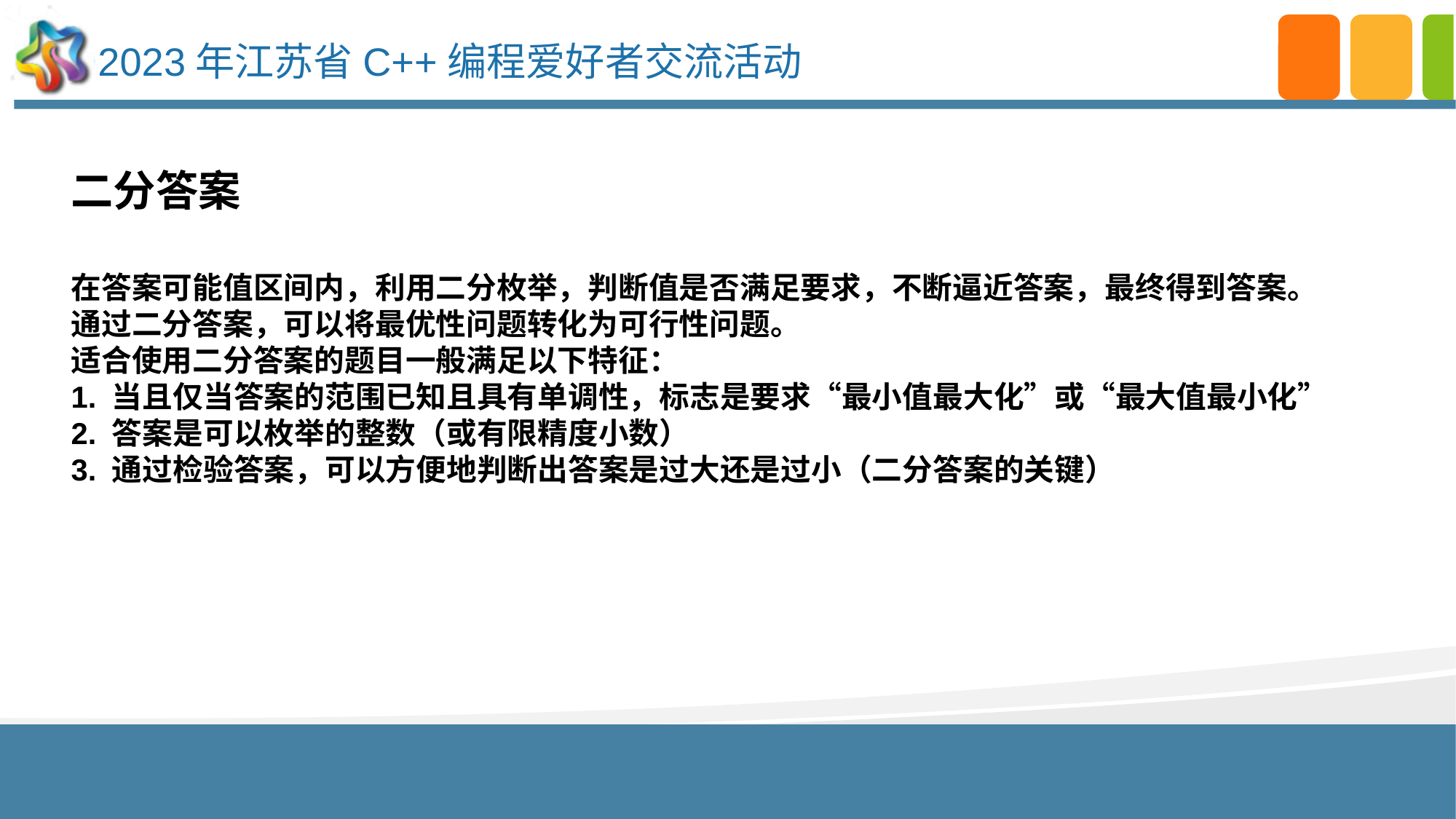

二分答案
在答案可能值区间内，利用二分枚举，判断值是否满足要求，不断逼近答案，最终得到答案。
通过二分答案，可以将最优性问题转化为可行性问题。
适合使用二分答案的题目一般满足以下特征：
1. 当且仅当答案的范围已知且具有单调性，标志是要求“最小值最大化”或“最大值最小化”
2. 答案是可以枚举的整数（或有限精度小数）
3. 通过检验答案，可以方便地判断出答案是过大还是过小（二分答案的关键）